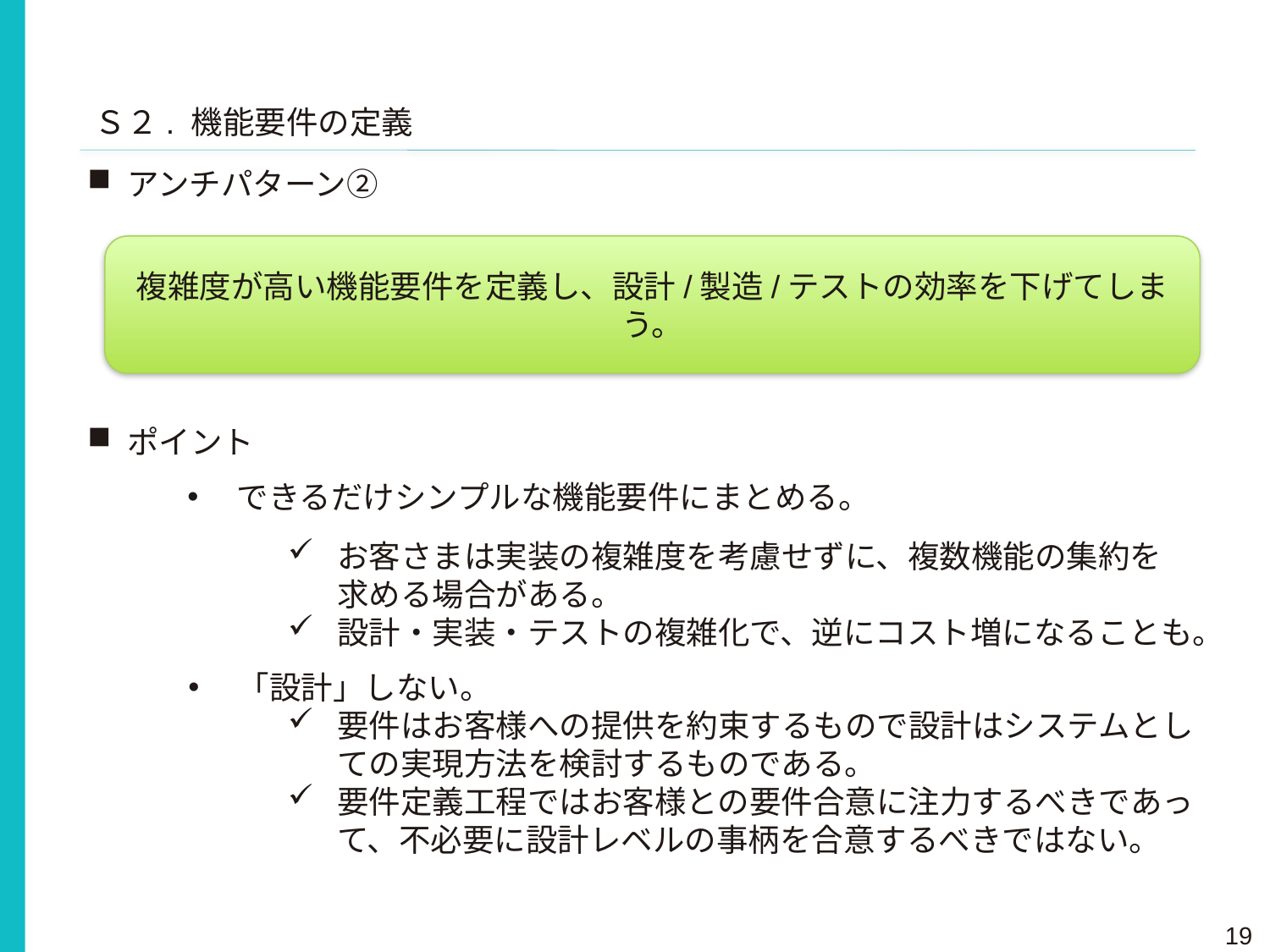

Ｓ２. 機能要件の定義
アンチパターン②
複雑度が高い機能要件を定義し、設計/製造/テストの効率を下げてしまう。
ポイント

できるだけシンプルな機能要件にまとめる。

お客さまは実装の複雑度を考慮せずに、複数機能の集約を
求める場合がある。
設計・実装・テストの複雑化で、逆にコスト増になることも。

「設計」しない。
要件はお客様への提供を約束するもので設計はシステムとしての実現方法を検討するものである。
要件定義工程ではお客様との要件合意に注力するべきであって、不必要に設計レベルの事柄を合意するべきではない。
19